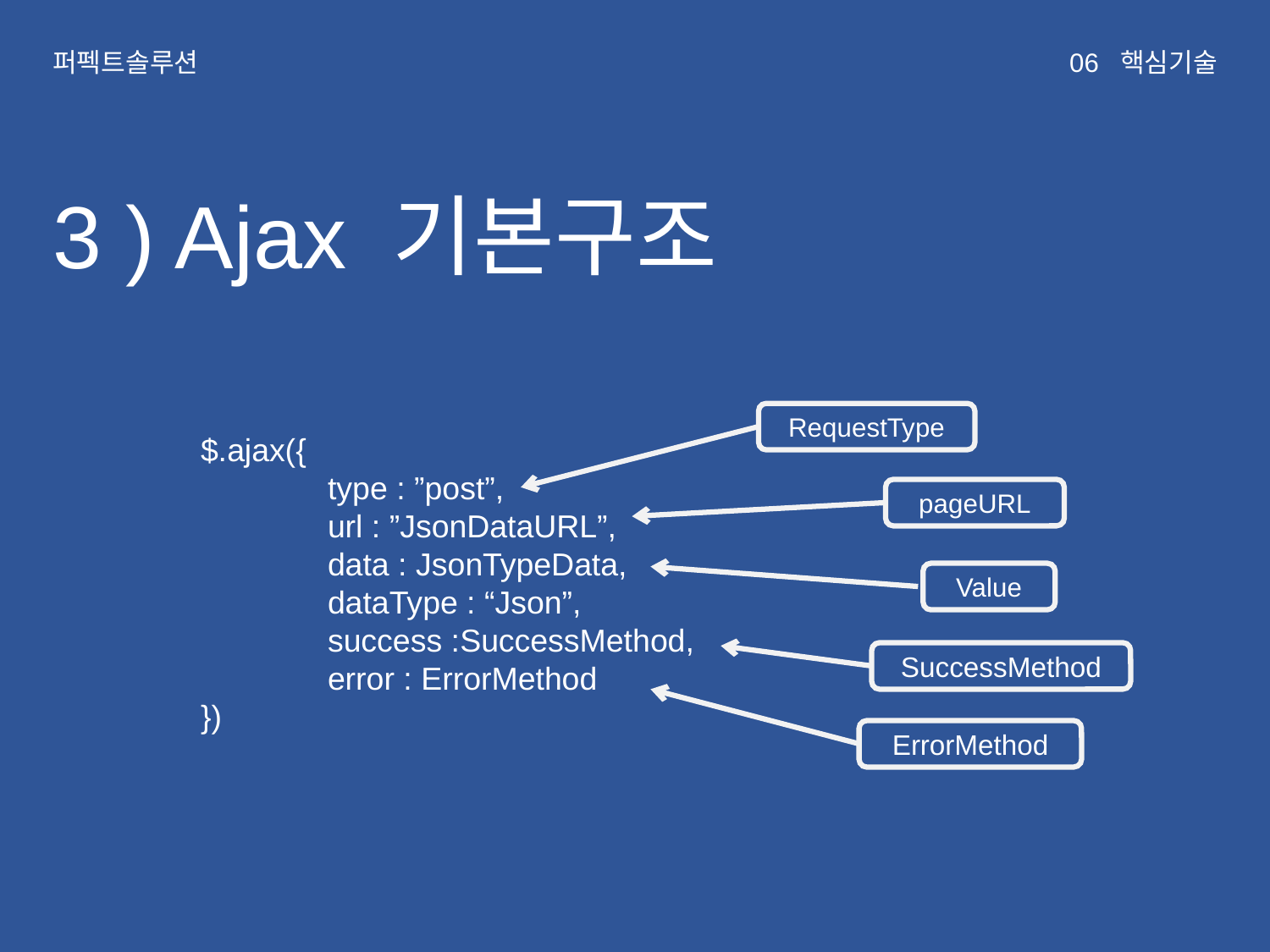

06  핵심기술
퍼펙트솔루션
3 ) Ajax 기본구조
RequestType
$.ajax({
	type : ”post”,
	url : ”JsonDataURL”,
	data : JsonTypeData,
	dataType : “Json”,
	success :SuccessMethod,
	error : ErrorMethod
})
pageURL
Value
SuccessMethod
ErrorMethod